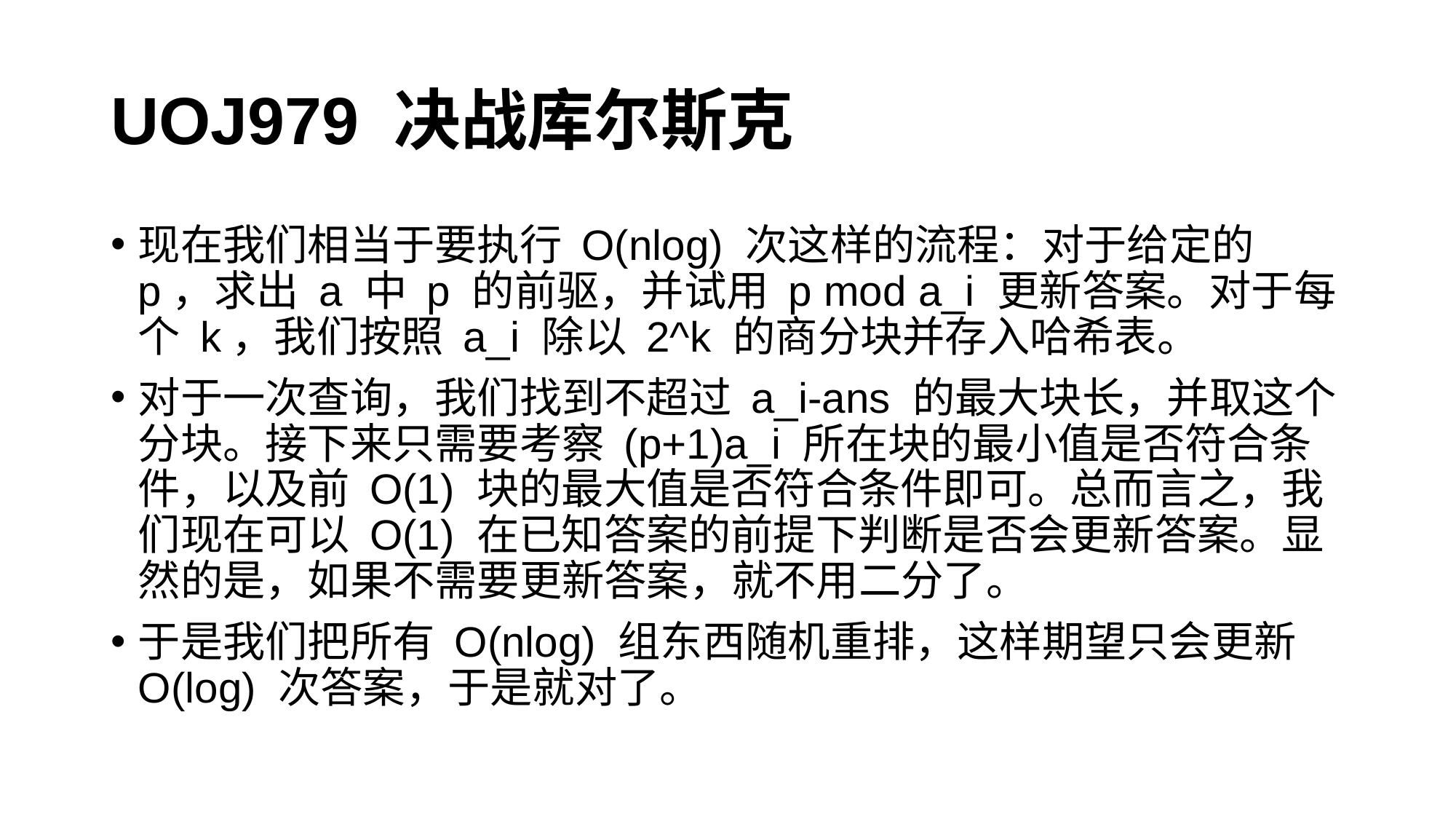

# UOJ979 决战库尔斯克
现在我们相当于要执行 O(nlog) 次这样的流程：对于给定的 p，求出 a 中 p 的前驱，并试用 p mod a_i 更新答案。对于每个 k，我们按照 a_i 除以 2^k 的商分块并存入哈希表。
对于一次查询，我们找到不超过 a_i-ans 的最大块长，并取这个分块。接下来只需要考察 (p+1)a_i 所在块的最小值是否符合条件，以及前 O(1) 块的最大值是否符合条件即可。总而言之，我们现在可以 O(1) 在已知答案的前提下判断是否会更新答案。显然的是，如果不需要更新答案，就不用二分了。
于是我们把所有 O(nlog) 组东西随机重排，这样期望只会更新 O(log) 次答案，于是就对了。